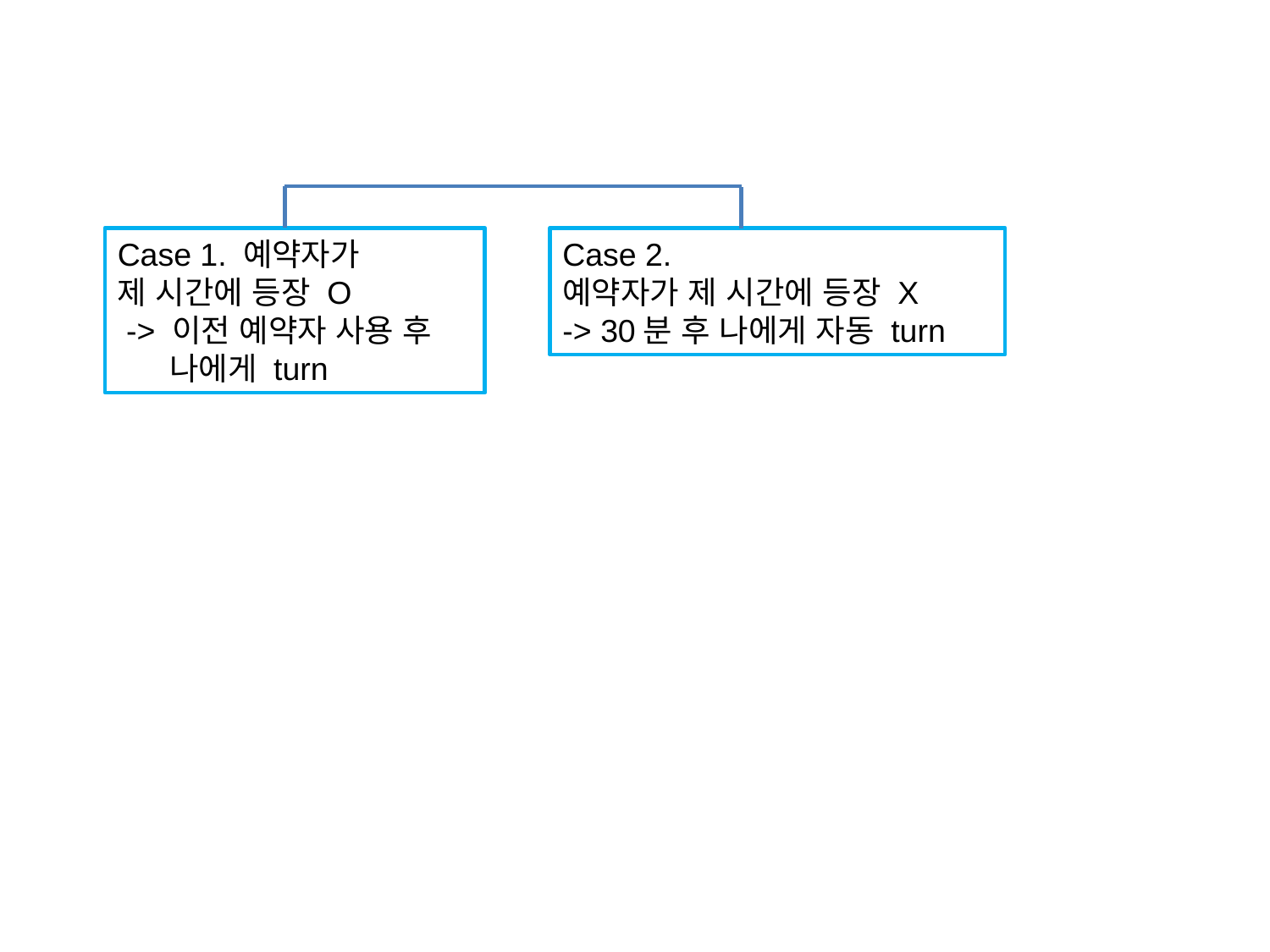

Case 1. 예약자가
제 시간에 등장 O
 -> 이전 예약자 사용 후
     나에게 turn
Case 2.
예약자가 제 시간에 등장 X
-> 30분 후 나에게 자동 turn